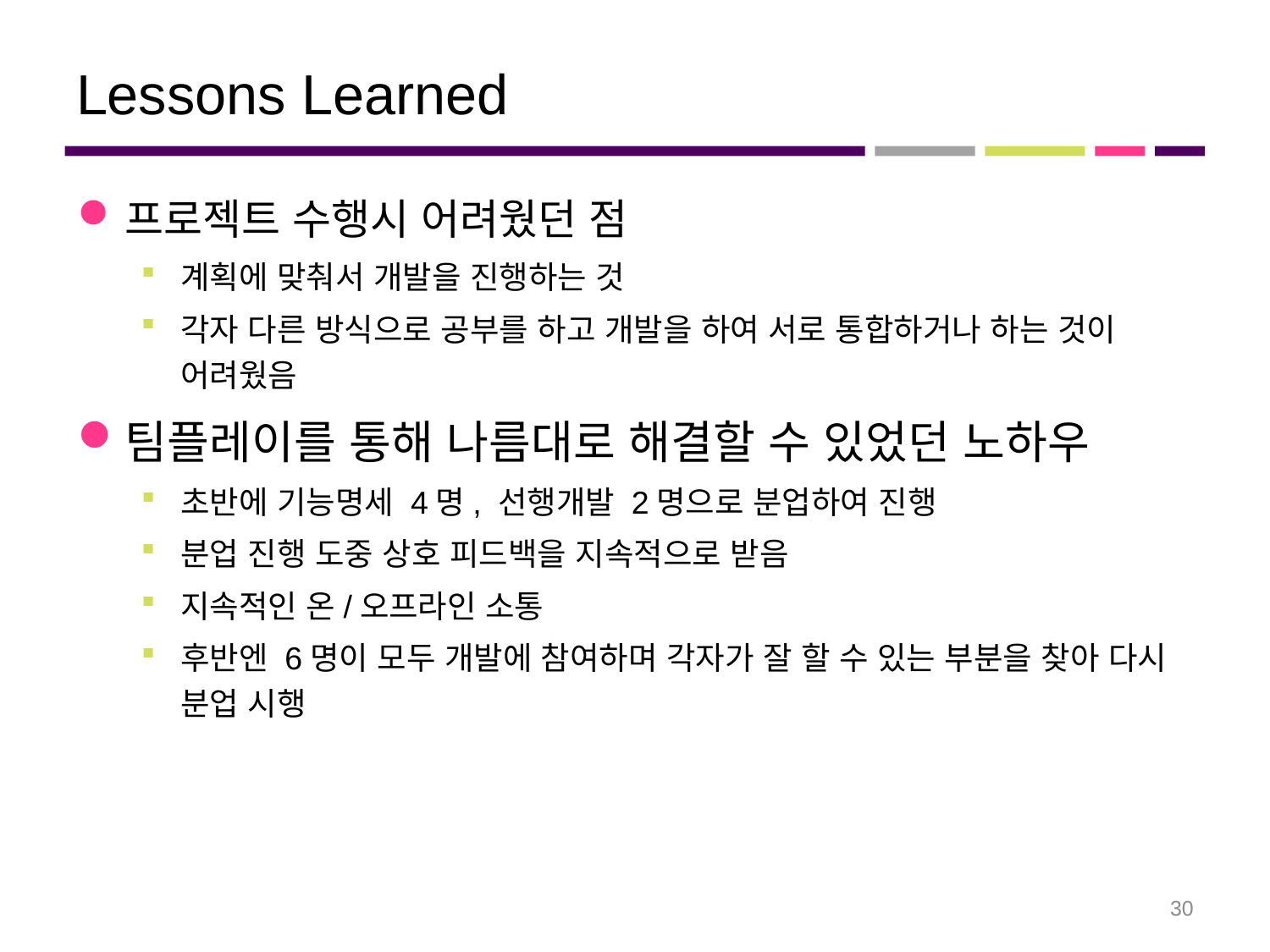

# Lessons Learned
프로젝트 수행시 어려웠던 점
계획에 맞춰서 개발을 진행하는 것
각자 다른 방식으로 공부를 하고 개발을 하여 서로 통합하거나 하는 것이 어려웠음
팀플레이를 통해 나름대로 해결할 수 있었던 노하우
초반에 기능명세 4명, 선행개발 2명으로 분업하여 진행
분업 진행 도중 상호 피드백을 지속적으로 받음
지속적인 온/오프라인 소통
후반엔 6명이 모두 개발에 참여하며 각자가 잘 할 수 있는 부분을 찾아 다시 분업 시행
30